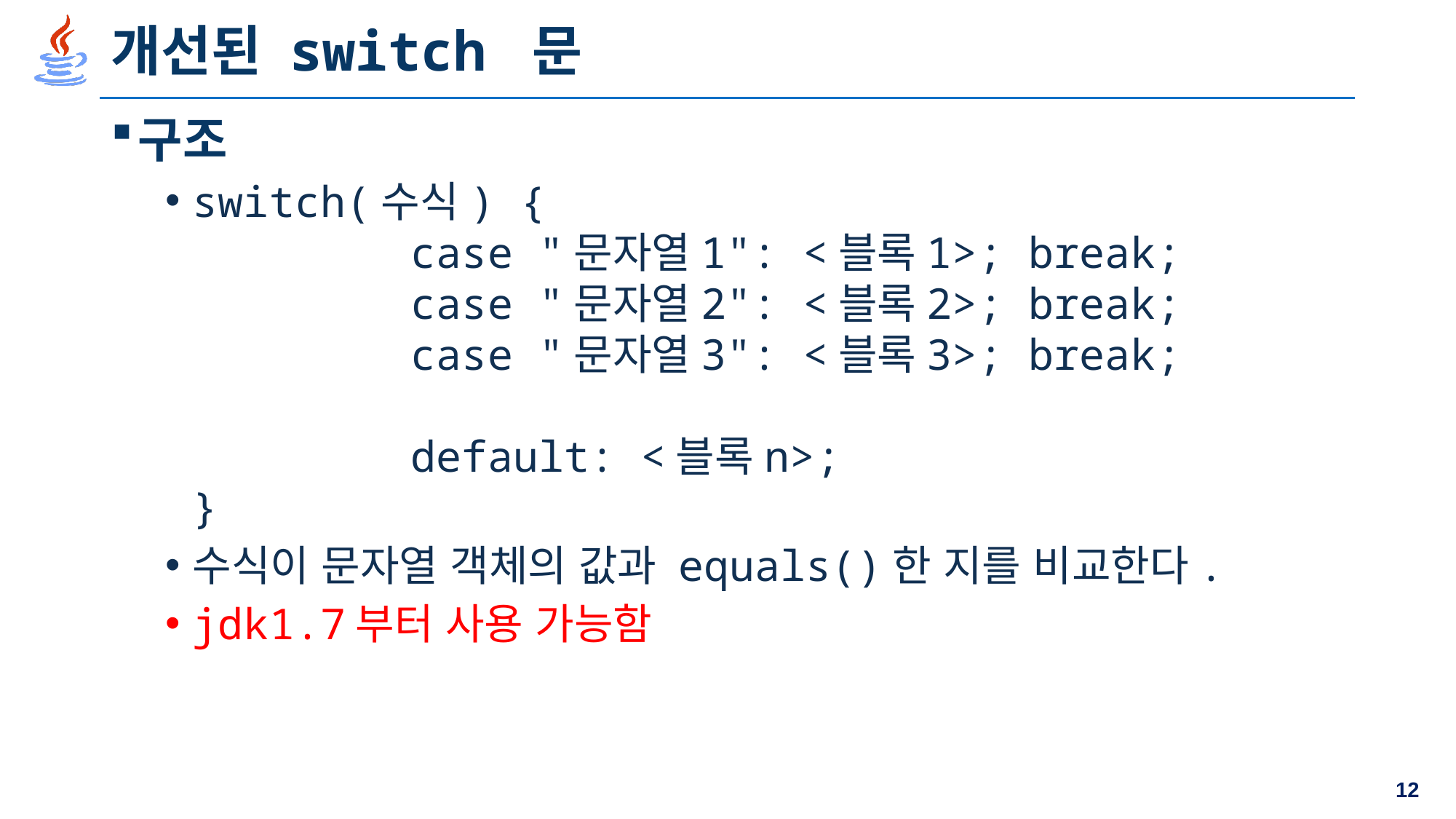

# 개선된 switch 문
구조
switch(수식) {
		case "문자열1": <블록1>; break;
		case "문자열2": <블록2>; break;
		case "문자열3": <블록3>; break;
		default: <블록n>;
}
수식이 문자열 객체의 값과 equals()한 지를 비교한다.
jdk1.7부터 사용 가능함
12